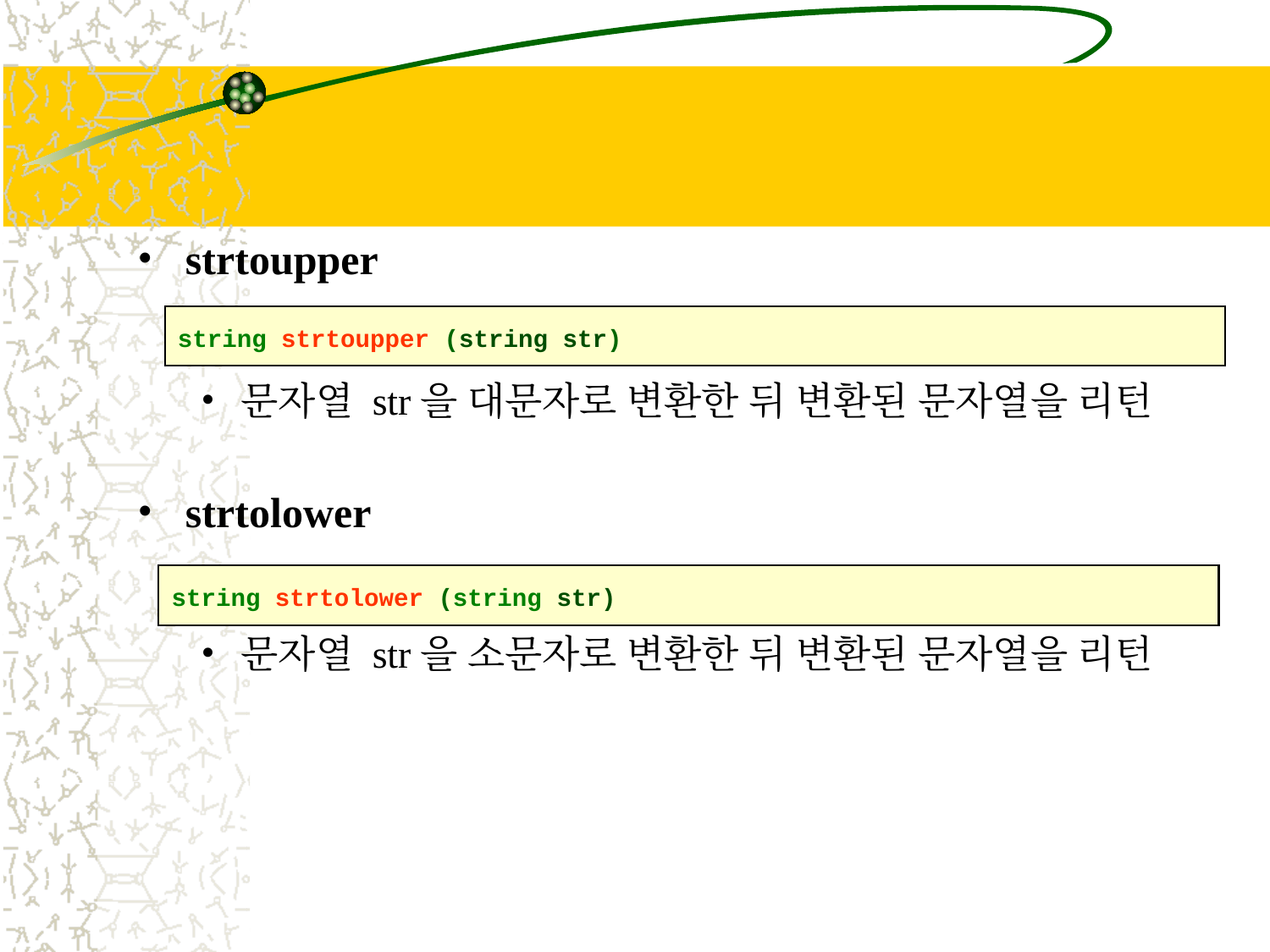

#
strtoupper

문자열 str을 대문자로 변환한 뒤 변환된 문자열을 리턴

strtolower

문자열 str을 소문자로 변환한 뒤 변환된 문자열을 리턴
string strtoupper (string str)
string strtolower (string str)